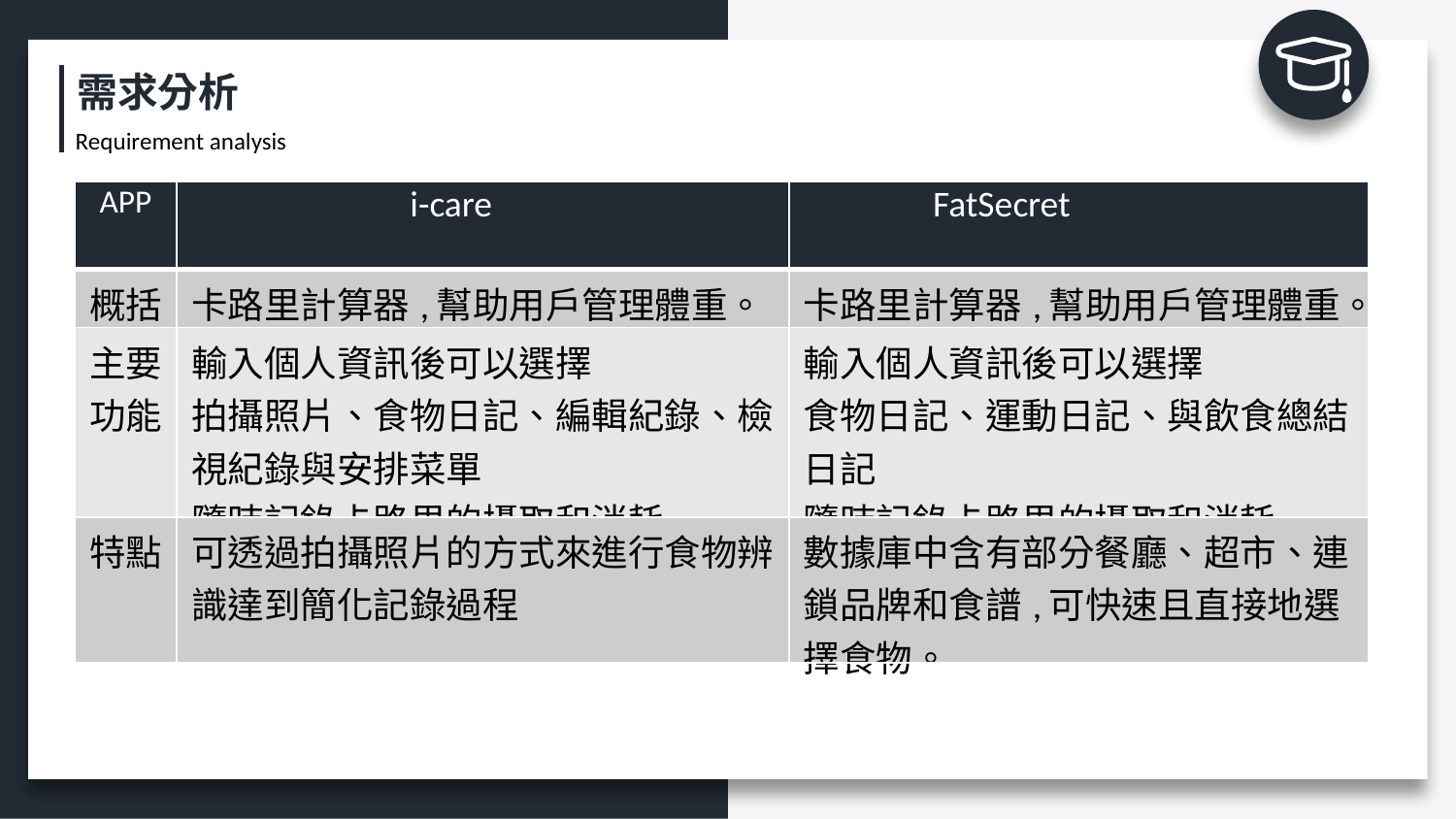

需求分析
Requirement analysis
| APP | i-care | FatSecret |
| --- | --- | --- |
| 概括 | 卡路里計算器,幫助用戶管理體重。 | 卡路里計算器,幫助用戶管理體重。 |
| 主要 功能 | 輸入個人資訊後可以選擇 拍攝照片、食物日記、編輯紀錄、檢視紀錄與安排菜單 隨時記錄卡路里的攝取和消耗 | 輸入個人資訊後可以選擇 食物日記、運動日記、與飲食總結日記 隨時記錄卡路里的攝取和消耗 |
| 特點 | 可透過拍攝照片的方式來進行食物辨識達到簡化記錄過程 | 數據庫中含有部分餐廳、超市、連鎖品牌和食譜,可快速且直接地選擇食物。 |